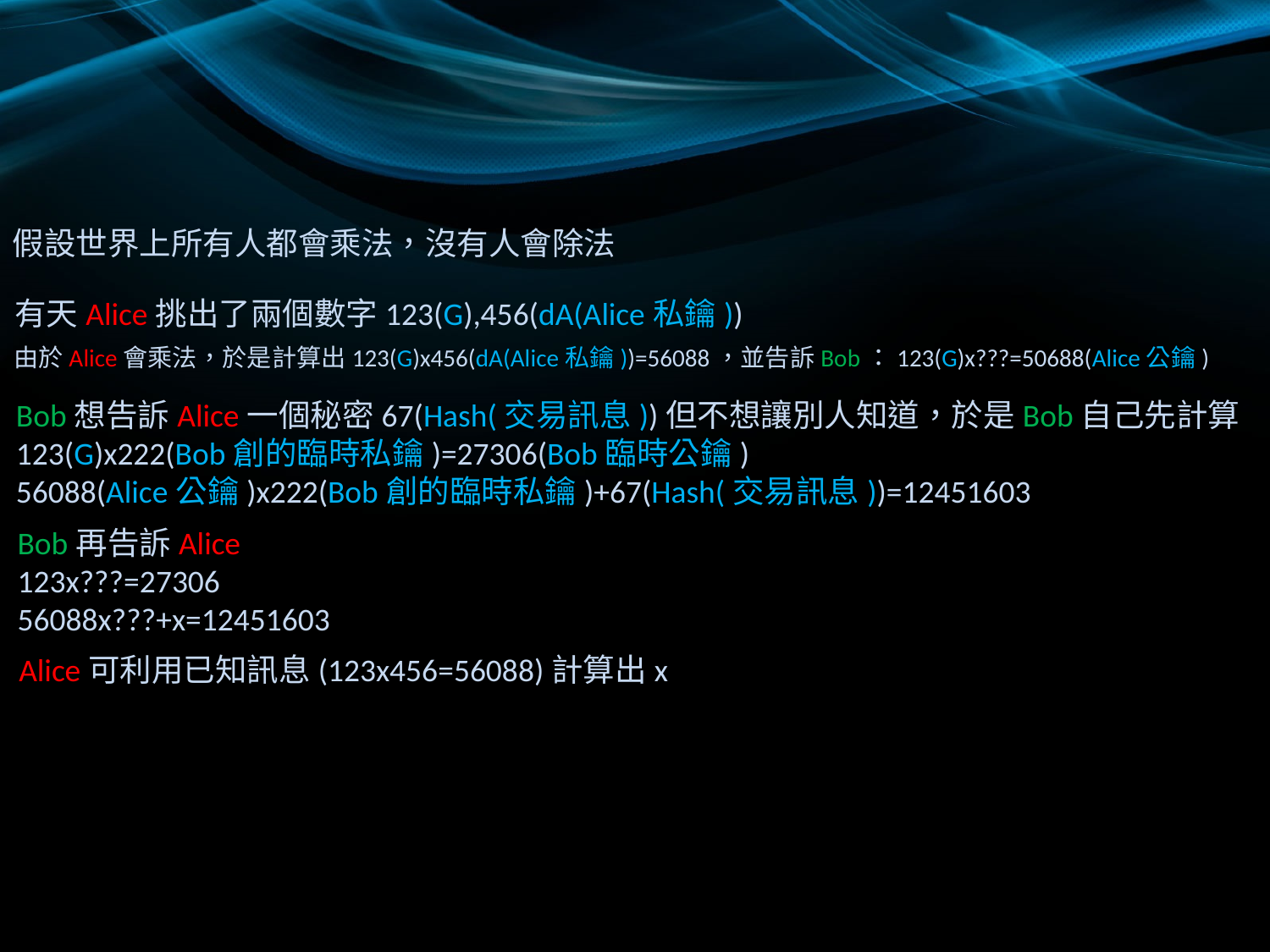

假設世界上所有人都會乘法，沒有人會除法
有天Alice挑出了兩個數字123(G),456(dA(Alice私鑰))
由於Alice會乘法，於是計算出123(G)x456(dA(Alice私鑰))=56088，並告訴Bob：123(G)x???=50688(Alice公鑰)
Bob想告訴Alice一個秘密67(Hash(交易訊息))但不想讓別人知道，於是Bob自己先計算
123(G)x222(Bob創的臨時私鑰)=27306(Bob臨時公鑰)
56088(Alice公鑰)x222(Bob創的臨時私鑰)+67(Hash(交易訊息))=12451603
Bob再告訴Alice
123x???=27306
56088x???+x=12451603
Alice可利用已知訊息(123x456=56088)計算出x